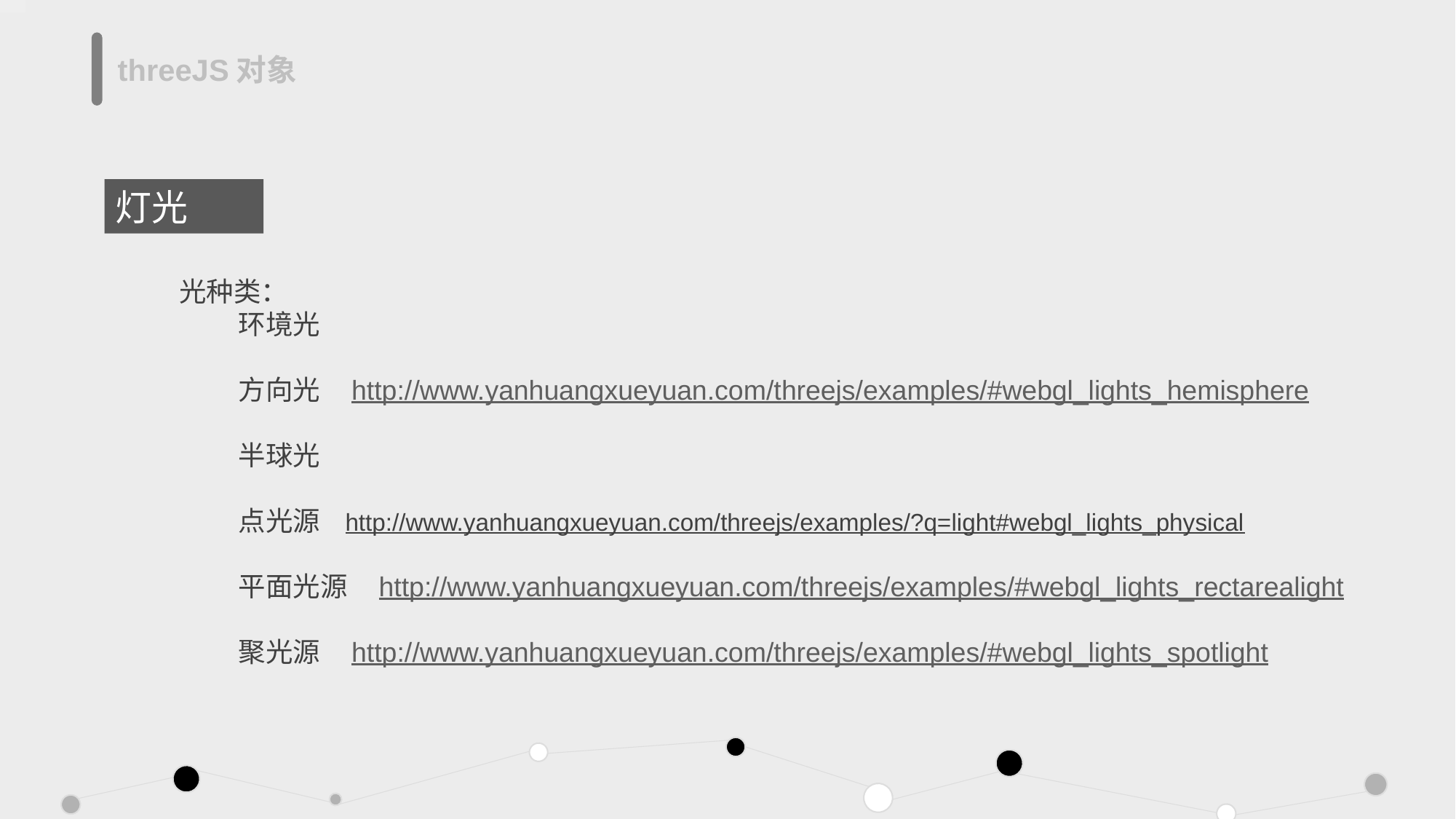

threeJS对象

灯光

       光种类：
	环境光

	方向光    http://www.yanhuangxueyuan.com/threejs/examples/#webgl_lights_hemisphere

	半球光

	点光源   http://www.yanhuangxueyuan.com/threejs/examples/?q=light#webgl_lights_physical

	平面光源    http://www.yanhuangxueyuan.com/threejs/examples/#webgl_lights_rectarealight

	聚光源    http://www.yanhuangxueyuan.com/threejs/examples/#webgl_lights_spotlight